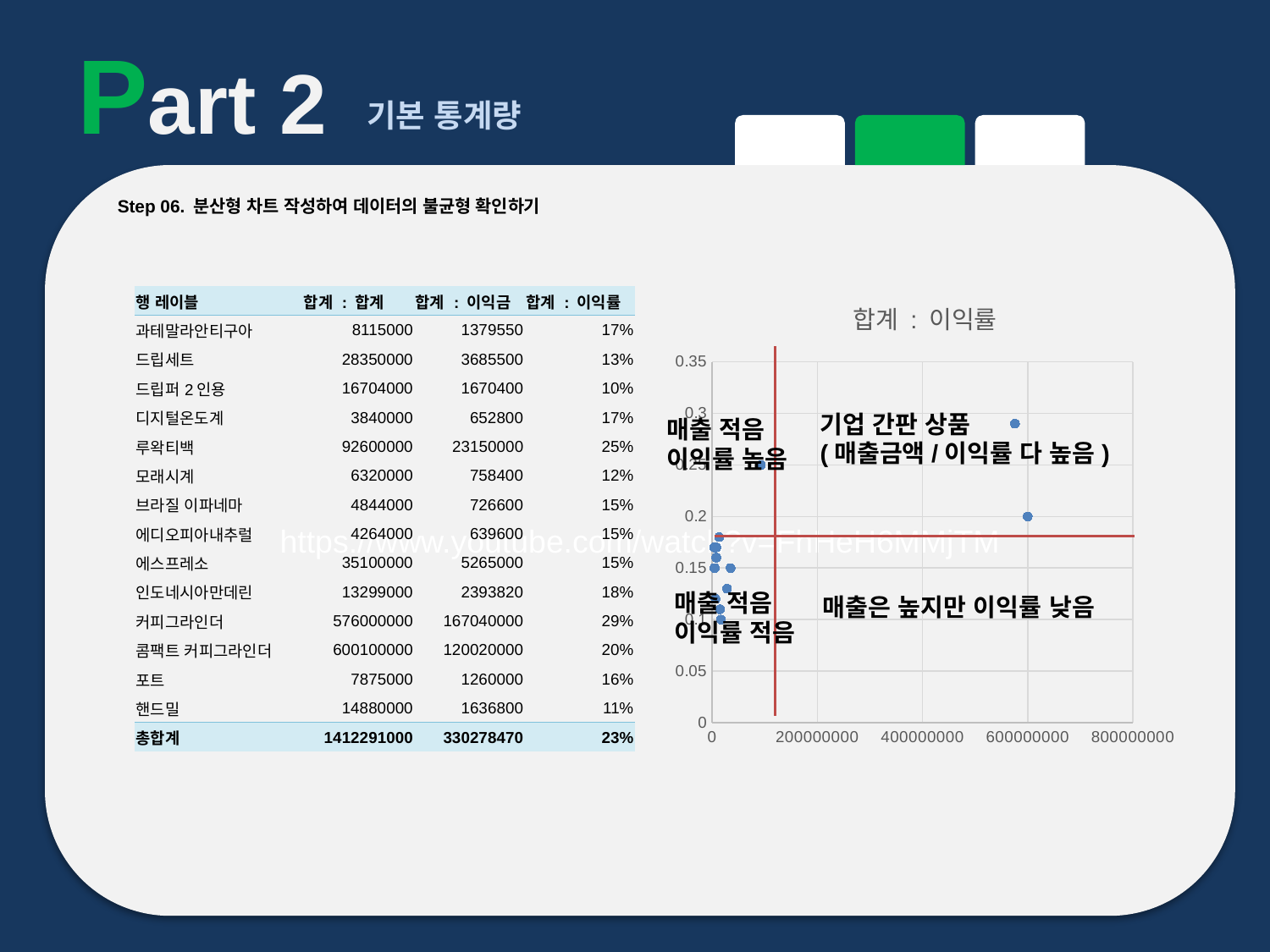

Part 2
기본 통계량

https://www.youtube.com/watch?v=FhHeH6MMjTM
Step 06. 분산형 차트 작성하여 데이터의 불균형 확인하기

### Chart:

| Category | 합계 : 이익률 |
|---|---|
| 행 레이블 | 합계 : 합계 | 합계 : 이익금 | 합계 : 이익률 |
| --- | --- | --- | --- |
| 과테말라안티구아 | 8115000 | 1379550 | 17% |
| 드립세트 | 28350000 | 3685500 | 13% |
| 드립퍼2인용 | 16704000 | 1670400 | 10% |
| 디지털온도계 | 3840000 | 652800 | 17% |
| 루왁티백 | 92600000 | 23150000 | 25% |
| 모래시계 | 6320000 | 758400 | 12% |
| 브라질 이파네마 | 4844000 | 726600 | 15% |
| 에디오피아내추럴 | 4264000 | 639600 | 15% |
| 에스프레소 | 35100000 | 5265000 | 15% |
| 인도네시아만데린 | 13299000 | 2393820 | 18% |
| 커피그라인더 | 576000000 | 167040000 | 29% |
| 콤팩트 커피그라인더 | 600100000 | 120020000 | 20% |
| 포트 | 7875000 | 1260000 | 16% |
| 핸드밀 | 14880000 | 1636800 | 11% |
| 총합계 | 1412291000 | 330278470 | 23% |
기업 간판 상품
(매출금액/이익률 다 높음)
매출 적음
이익률 높음
매출 적음
이익률 적음
매출은 높지만 이익률 낮음